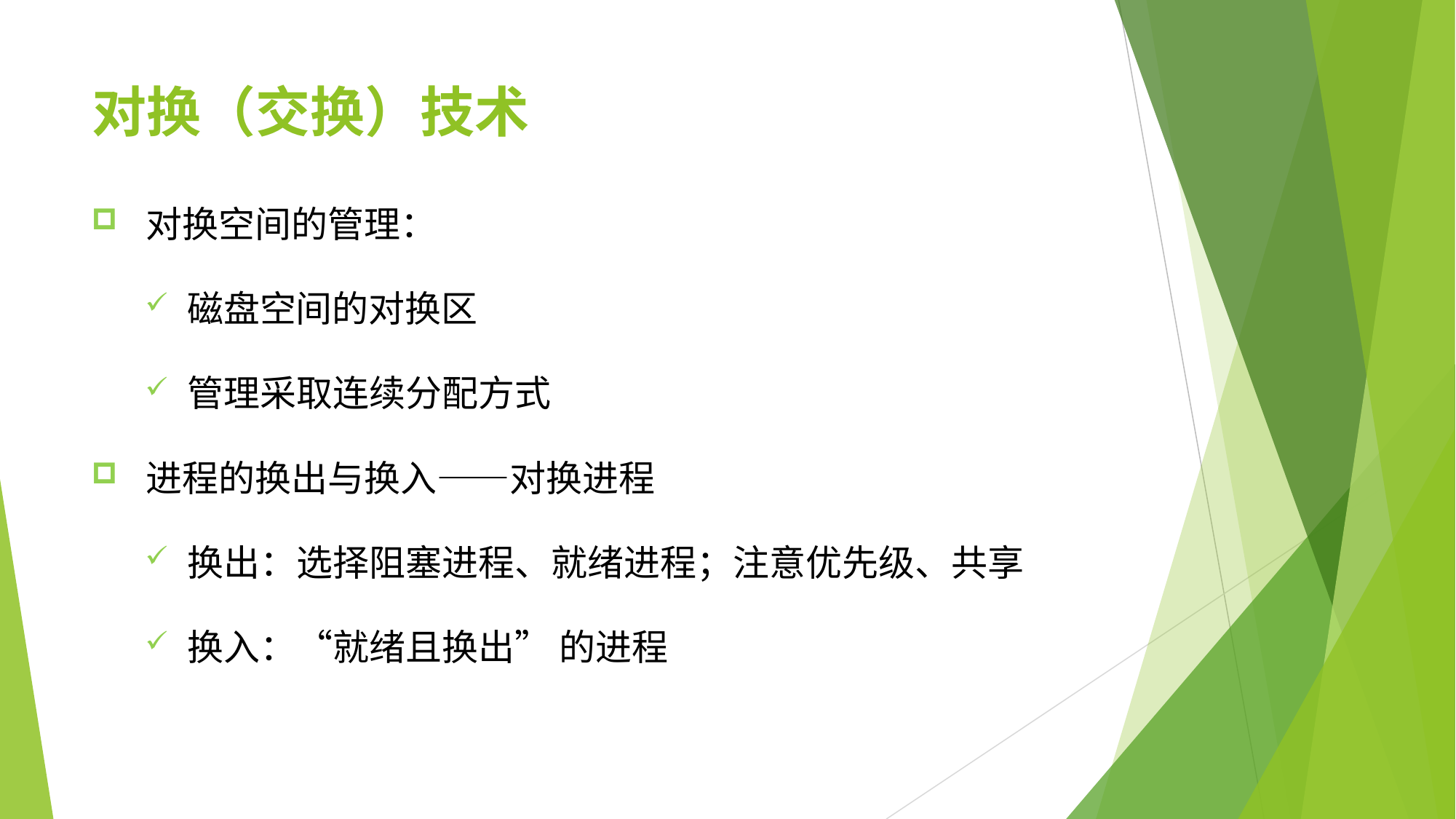

# 对换（交换）技术
对换空间的管理：

磁盘空间的对换区

管理采取连续分配方式

进程的换出与换入——对换进程

换出：选择阻塞进程、就绪进程；注意优先级、共享

换入：“就绪且换出” 的进程